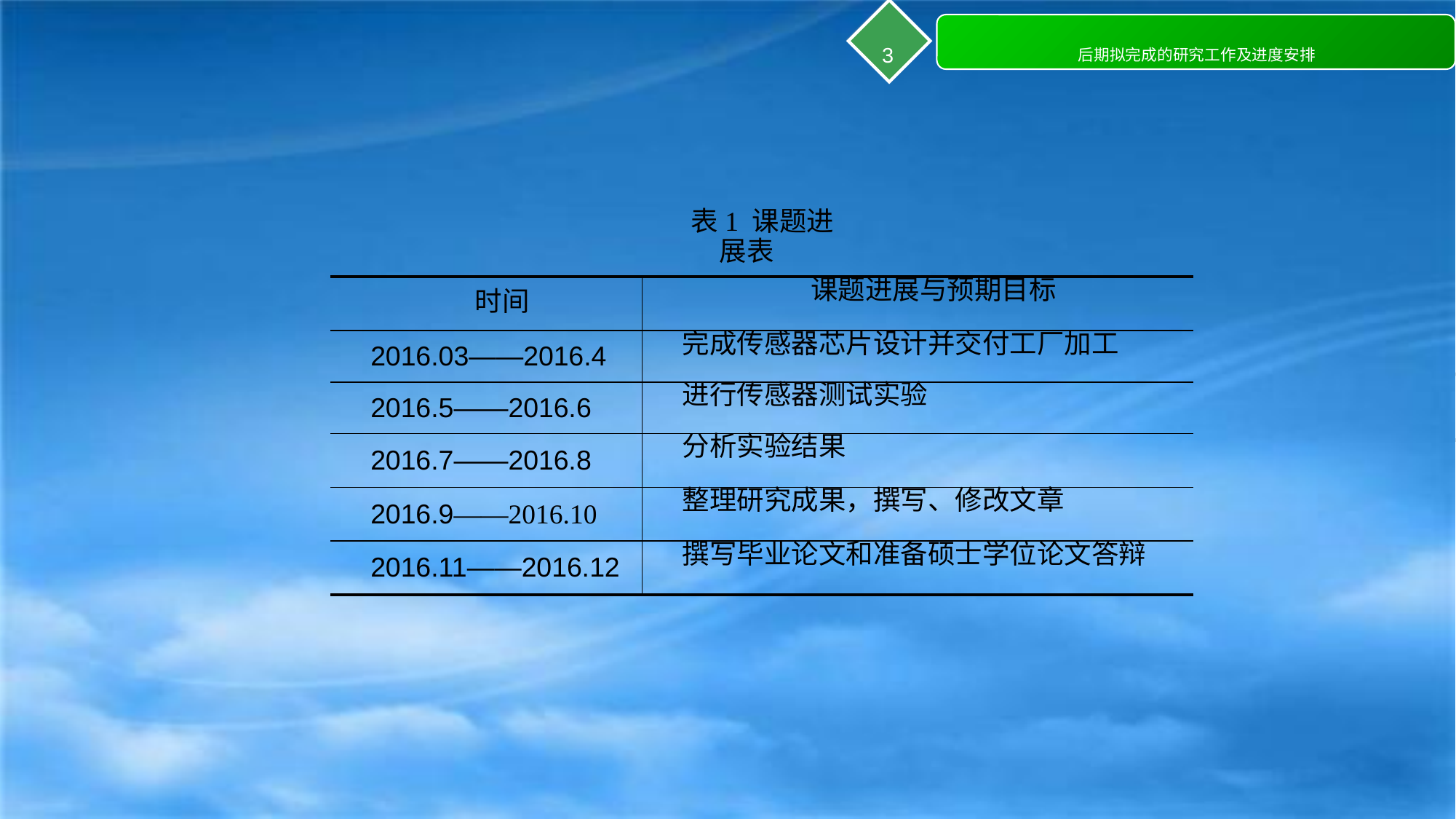

3

后期拟完成的研究工作及进度安排
表1 课题进展表
| 时间 | 课题进展与预期目标 |
| --- | --- |
| 2016.03——2016.4 | 完成传感器芯片设计并交付工厂加工 |
| 2016.5——2016.6 | 进行传感器测试实验 |
| 2016.7——2016.8 | 分析实验结果 |
| 2016.9——2016.10 | 整理研究成果，撰写、修改文章 |
| 2016.11——2016.12 | 撰写毕业论文和准备硕士学位论文答辩 |